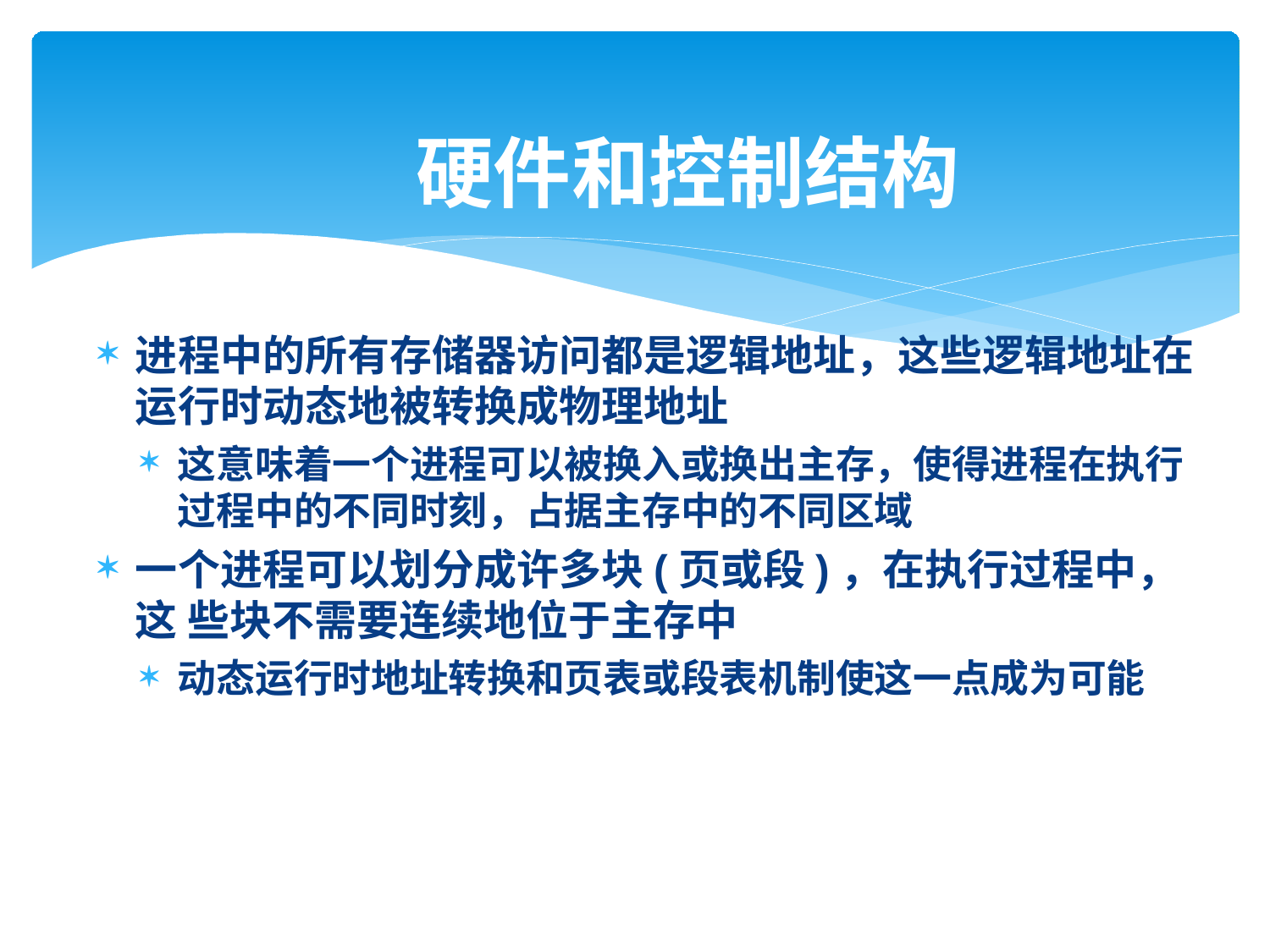

# 硬件和控制结构
进程中的所有存储器访问都是逻辑地址，这些逻辑地址在 运行时动态地被转换成物理地址
这意味着一个进程可以被换入或换出主存，使得进程在执行 过程中的不同时刻，占据主存中的不同区域
一个进程可以划分成许多块(页或段)，在执行过程中，这 些块不需要连续地位于主存中
动态运行时地址转换和页表或段表机制使这一点成为可能